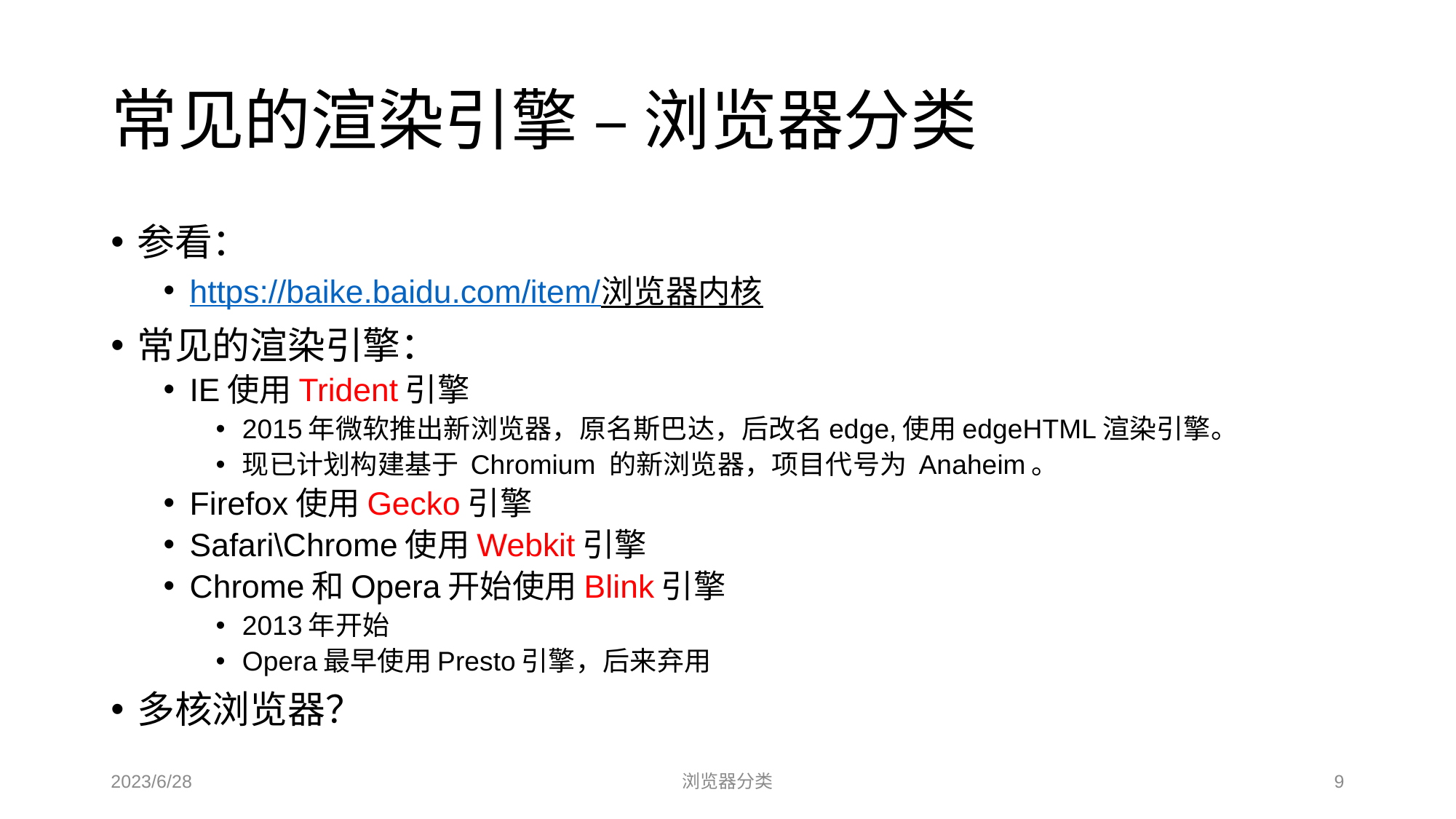

# 常见的渲染引擎 – 浏览器分类
参看：
https://baike.baidu.com/item/浏览器内核
常见的渲染引擎：
IE使用Trident引擎
2015年微软推出新浏览器，原名斯巴达，后改名edge,使用edgeHTML渲染引擎。
现已计划构建基于 Chromium 的新浏览器，项目代号为 Anaheim。
Firefox使用Gecko引擎
Safari\Chrome使用Webkit引擎
Chrome和Opera开始使用Blink引擎
2013年开始
Opera最早使用Presto引擎，后来弃用
多核浏览器？
2023/6/28
浏览器分类
9